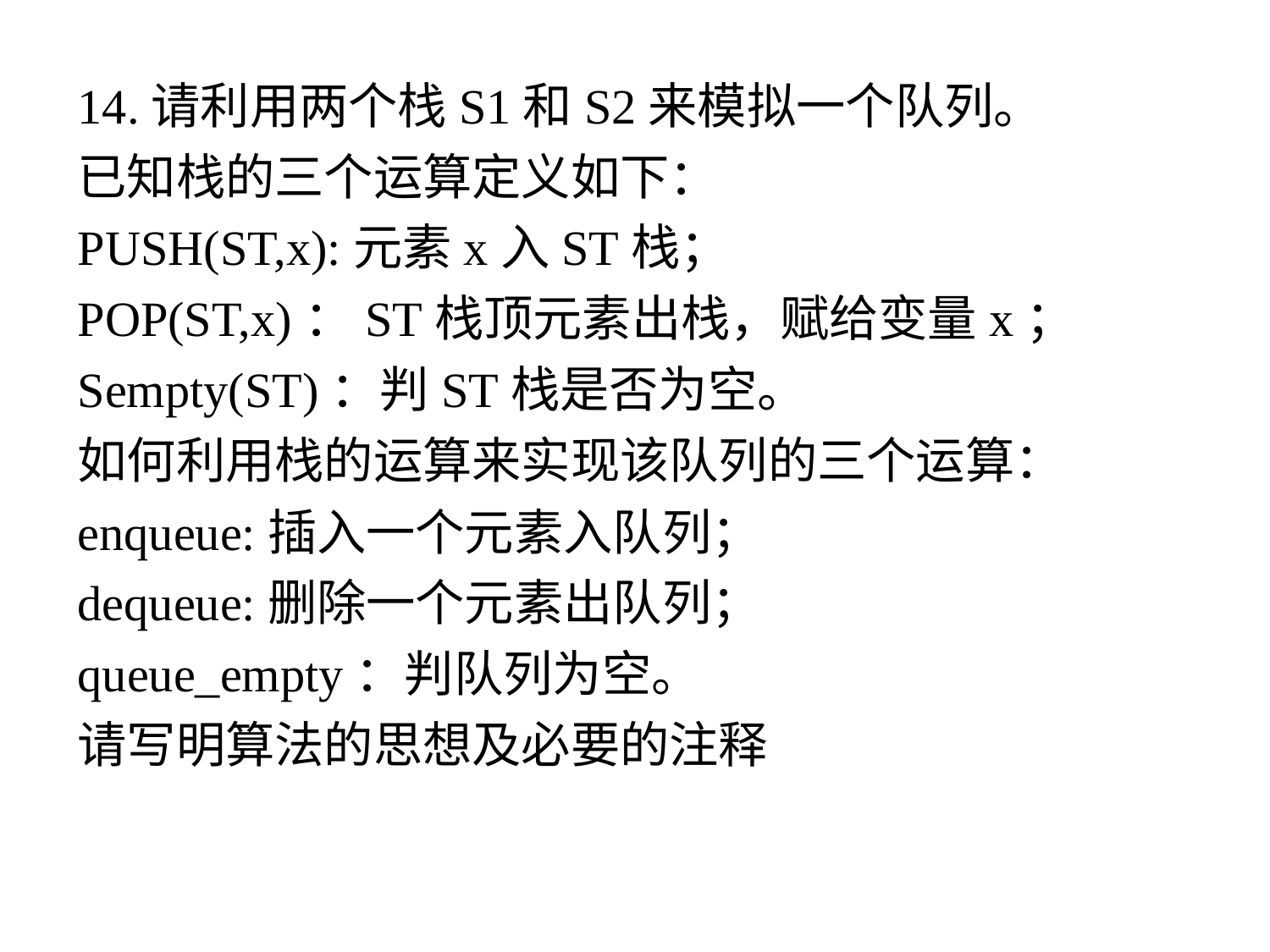

14.请利用两个栈S1和S2来模拟一个队列。
已知栈的三个运算定义如下：
PUSH(ST,x):元素x入ST栈；
POP(ST,x)：ST栈顶元素出栈，赋给变量x；
Sempty(ST)：判ST栈是否为空。
如何利用栈的运算来实现该队列的三个运算：enqueue:插入一个元素入队列；
dequeue:删除一个元素出队列；
queue_empty：判队列为空。
请写明算法的思想及必要的注释